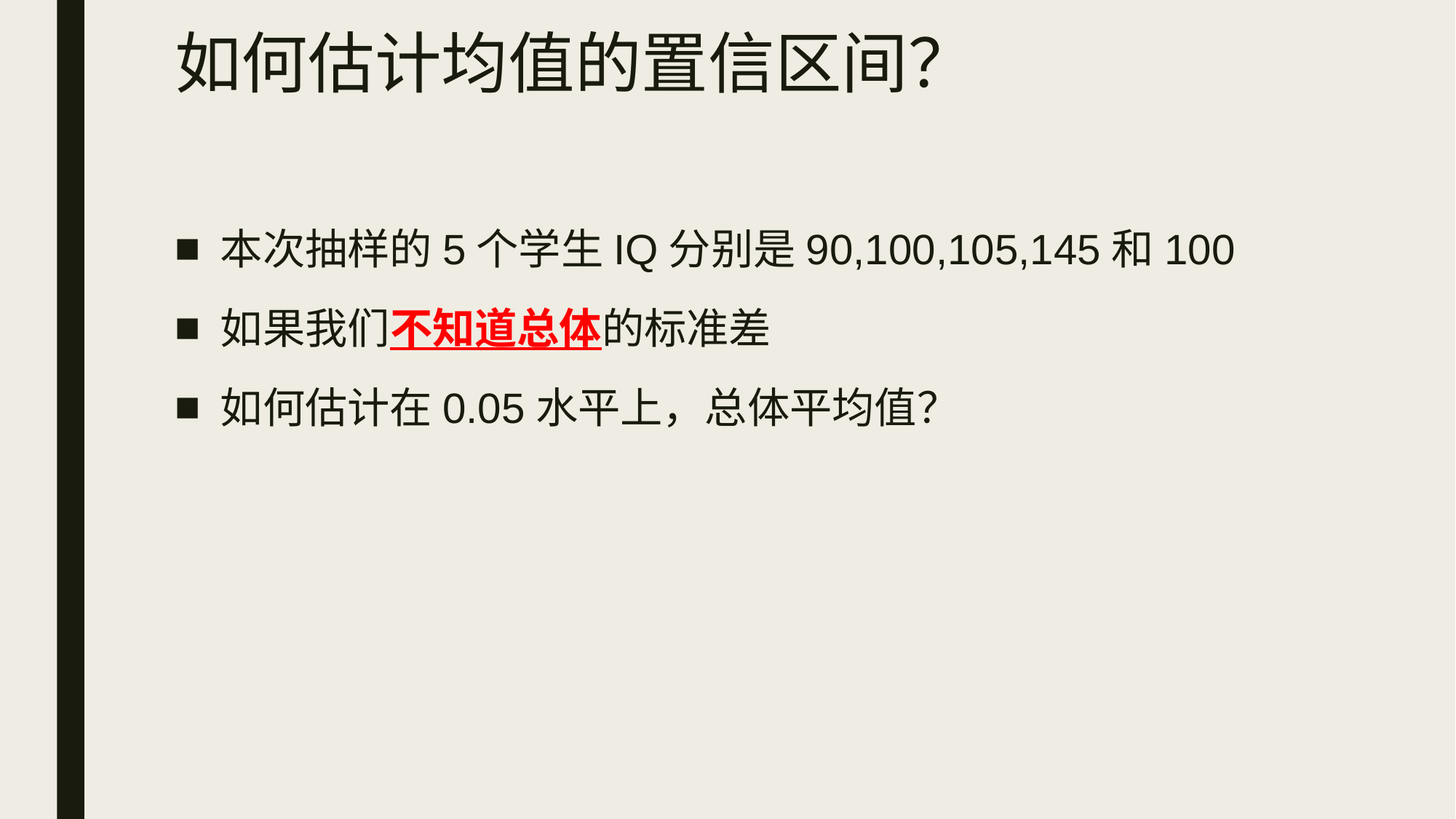

# 如何估计均值的置信区间？
本次抽样的5个学生IQ分别是90,100,105,145和100
如果我们不知道总体的标准差
如何估计在0.05水平上，总体平均值？